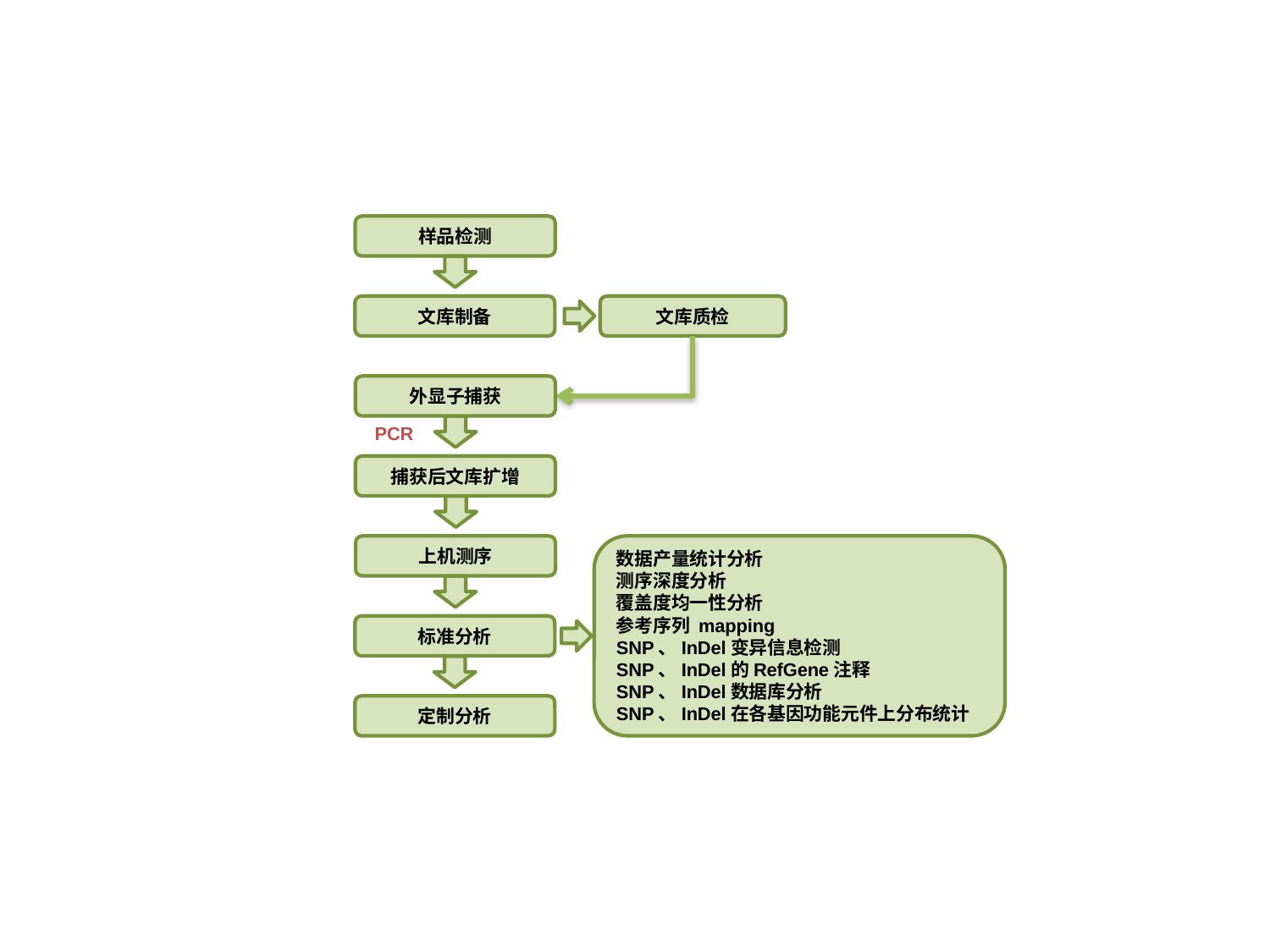

样品检测

文库制备
文库质检

外显子捕获

PCR
捕获后文库扩增

上机测序
数据产量统计分析
测序深度分析
覆盖度均一性分析
参考序列 mapping
SNP、InDel变异信息检测
SNP、InDel的RefGene注释
SNP、InDel数据库分析
SNP、InDel在各基因功能元件上分布统计

标准分析

定制分析